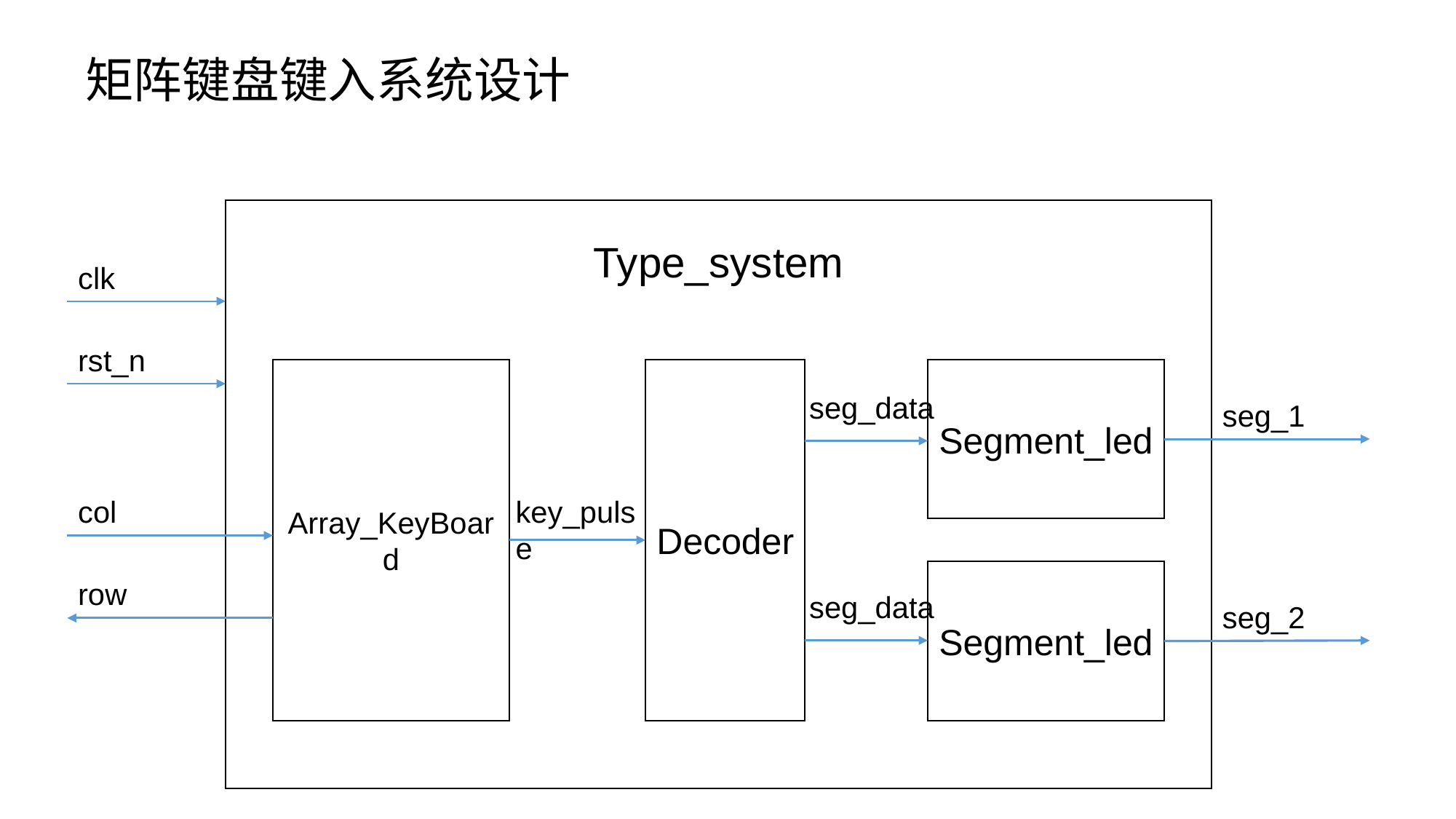

矩阵键盘键入系统设计

Type_system
clk
rst_n
Array_KeyBoard
Segment_led
Decoder
seg_data
seg_1
col
key_pulse
Segment_led
row
seg_data
seg_2